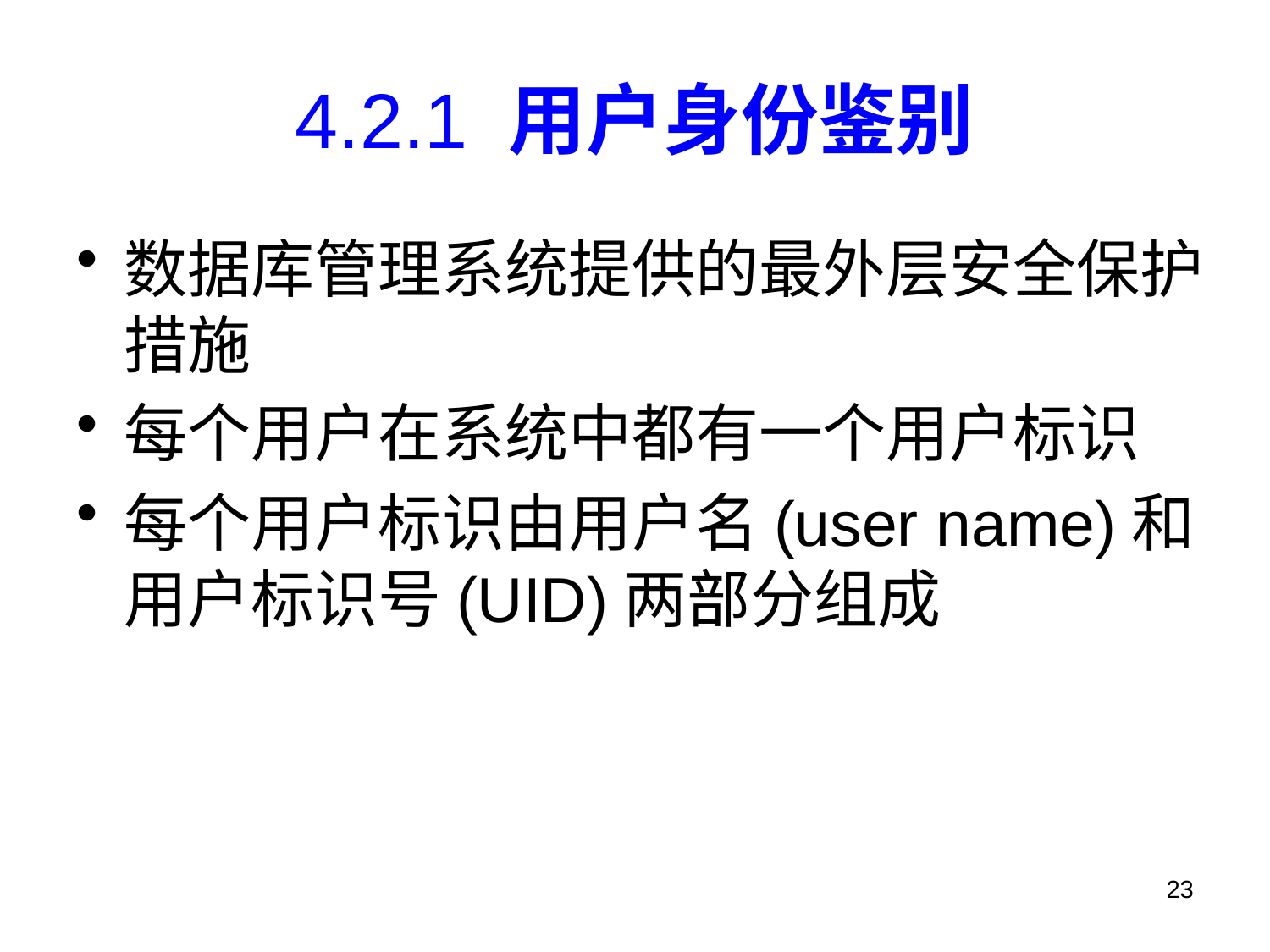

# 4.2.1 用户身份鉴别
数据库管理系统提供的最外层安全保护措施
每个用户在系统中都有一个用户标识
每个用户标识由用户名(user name)和用户标识号(UID)两部分组成

23